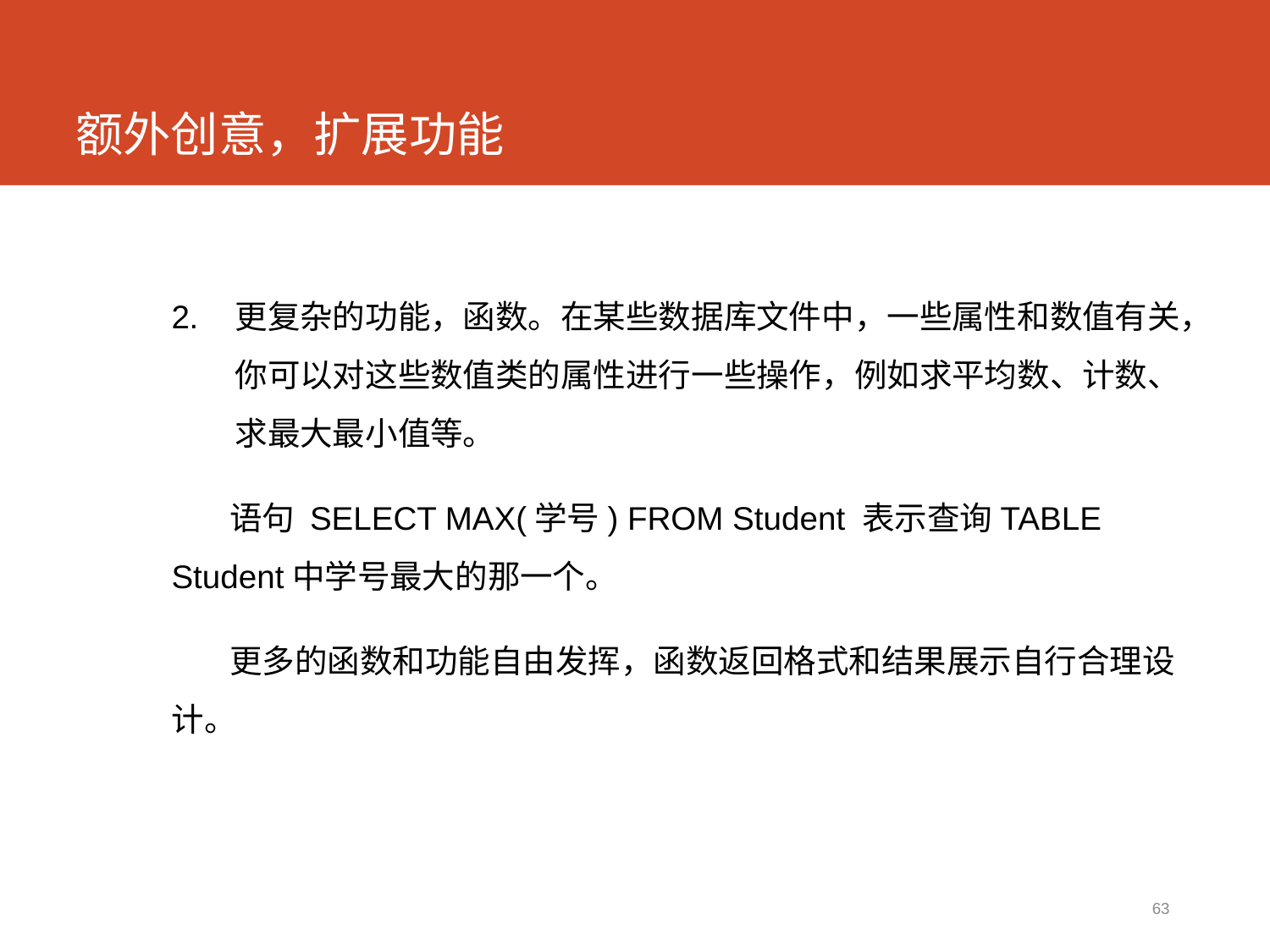

# 额外创意，扩展功能

更复杂的功能，函数。在某些数据库文件中，一些属性和数值有关，你可以对这些数值类的属性进行一些操作，例如求平均数、计数、求最大最小值等。
       语句 SELECT MAX(学号) FROM Student 表示查询TABLE Student中学号最大的那一个。
       更多的函数和功能自由发挥，函数返回格式和结果展示自行合理设计。

63